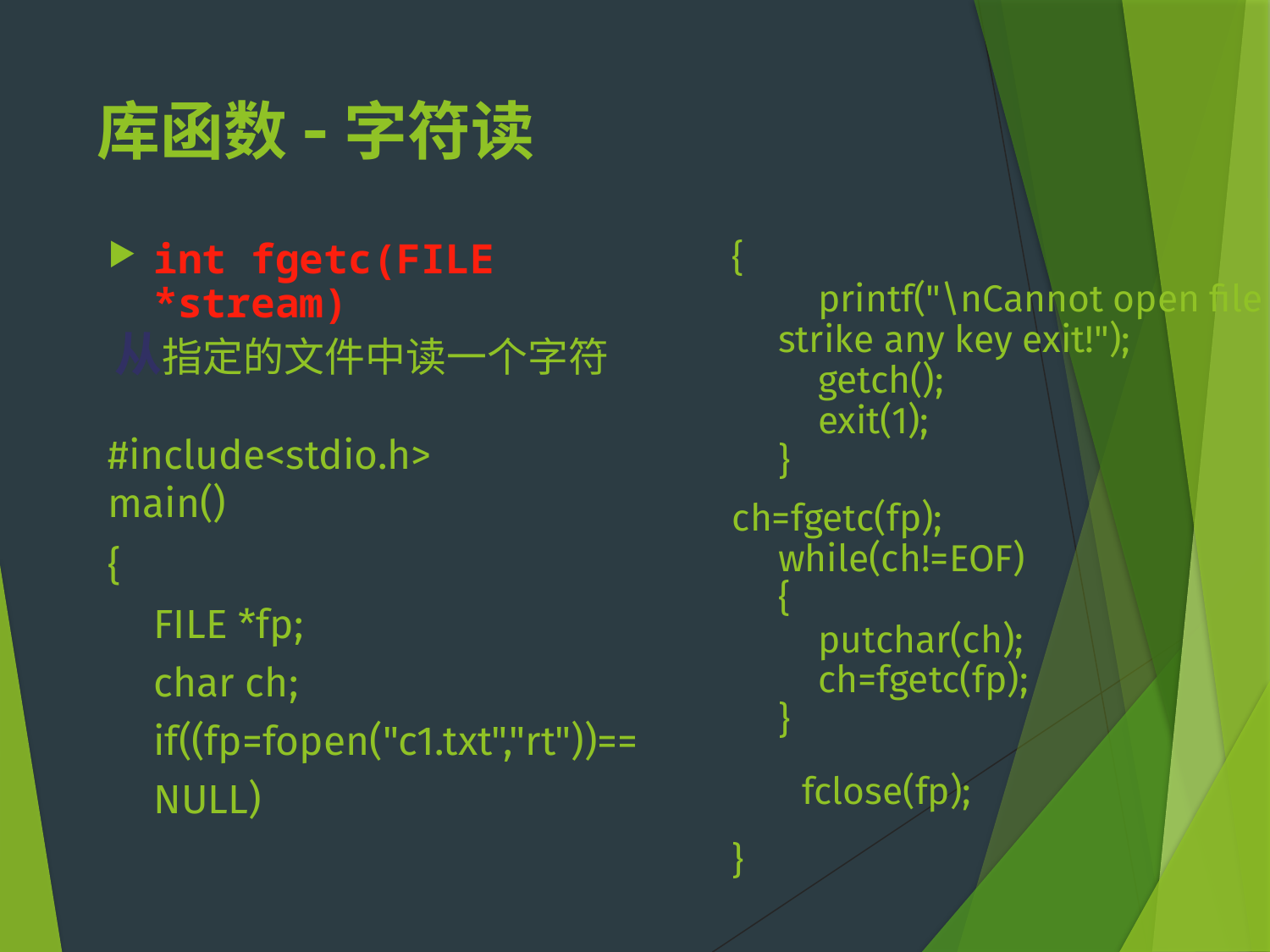

# 库函数-字符读
int fgetc(FILE *stream)
   从指定的文件中读一个字符

#include<stdio.h>
main()
{
FILE *fp;
char ch;
if((fp=fopen("c1.txt","rt"))==NULL)
{
    printf("\nCannot open file strike any key exit!");
    getch();
    exit(1);
}
ch=fgetc(fp);
while(ch!=EOF)
{
    putchar(ch);
    ch=fgetc(fp);
}
       fclose(fp);
}